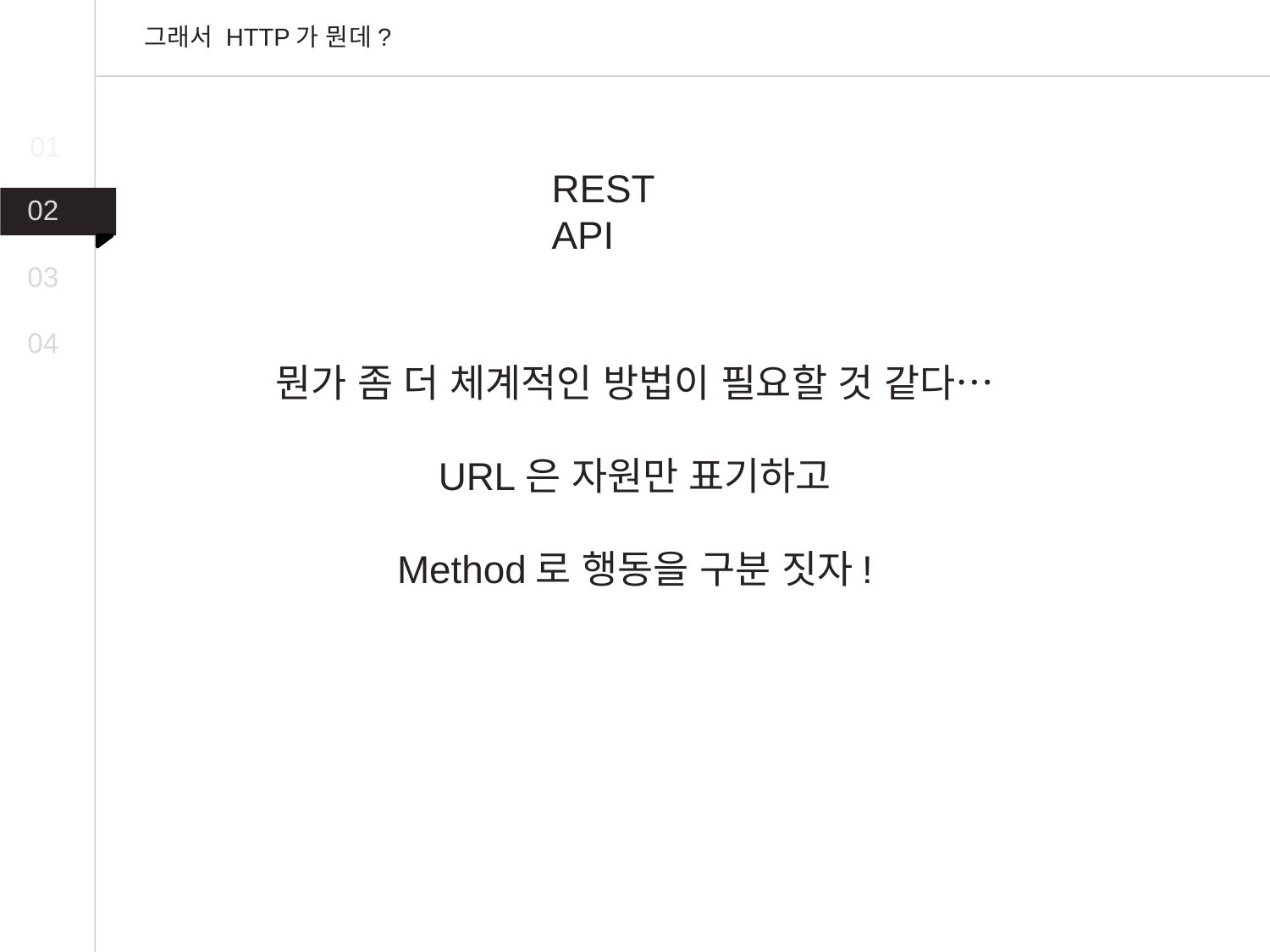

그래서 HTTP가 뭔데?
01
REST API
02

03
04
뭔가 좀 더 체계적인 방법이 필요할 것 같다…

URL은 자원만 표기하고

Method로 행동을 구분 짓자!